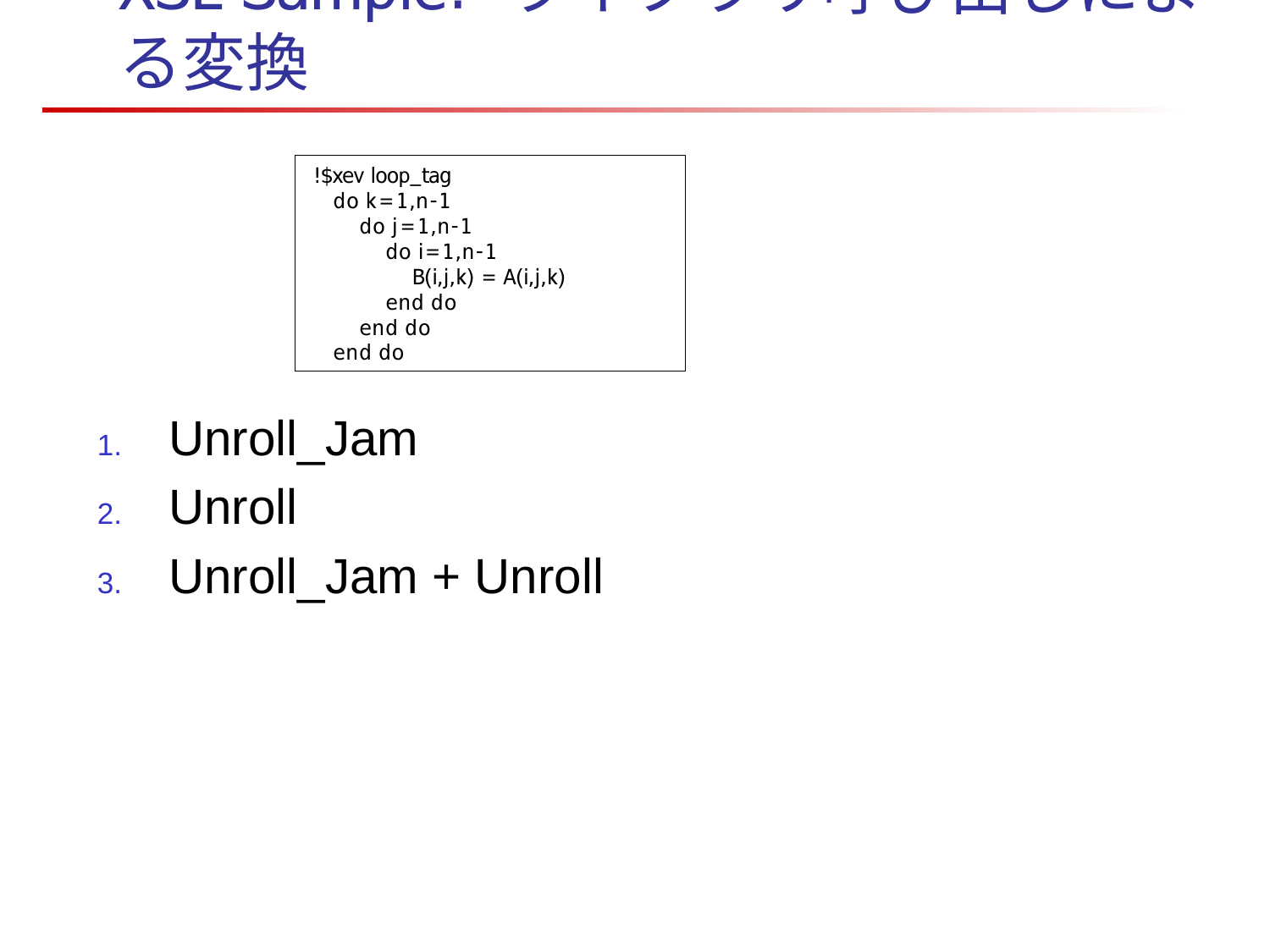

# XSL Sample: ライブラリ呼び出しによる変換
 !$xev loop_tag
    do k=1,n-1
        do j=1,n-1
            do i=1,n-1
                B(i,j,k) = A(i,j,k)
            end do
        end do
    end do
Unroll_Jam
Unroll
Unroll_Jam + Unroll